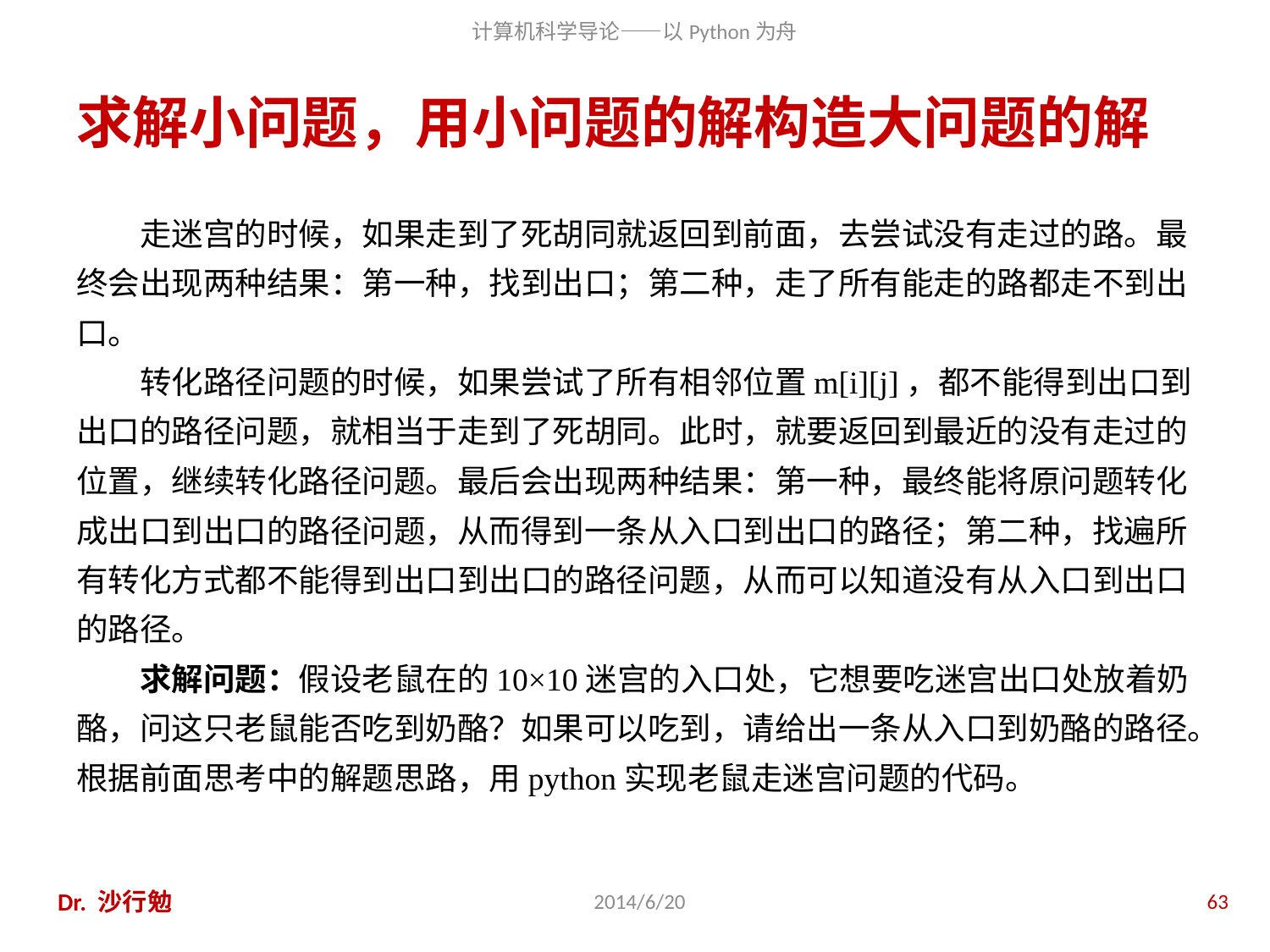

# 求解小问题，用小问题的解构造大问题的解
走迷宫的时候，如果走到了死胡同就返回到前面，去尝试没有走过的路。最终会出现两种结果：第一种，找到出口；第二种，走了所有能走的路都走不到出口。
转化路径问题的时候，如果尝试了所有相邻位置m[i][j]，都不能得到出口到出口的路径问题，就相当于走到了死胡同。此时，就要返回到最近的没有走过的位置，继续转化路径问题。最后会出现两种结果：第一种，最终能将原问题转化成出口到出口的路径问题，从而得到一条从入口到出口的路径；第二种，找遍所有转化方式都不能得到出口到出口的路径问题，从而可以知道没有从入口到出口的路径。
求解问题：假设老鼠在的10×10迷宫的入口处，它想要吃迷宫出口处放着奶酪，问这只老鼠能否吃到奶酪？如果可以吃到，请给出一条从入口到奶酪的路径。根据前面思考中的解题思路，用python实现老鼠走迷宫问题的代码。
Dr. 沙行勉
2014/6/20
63